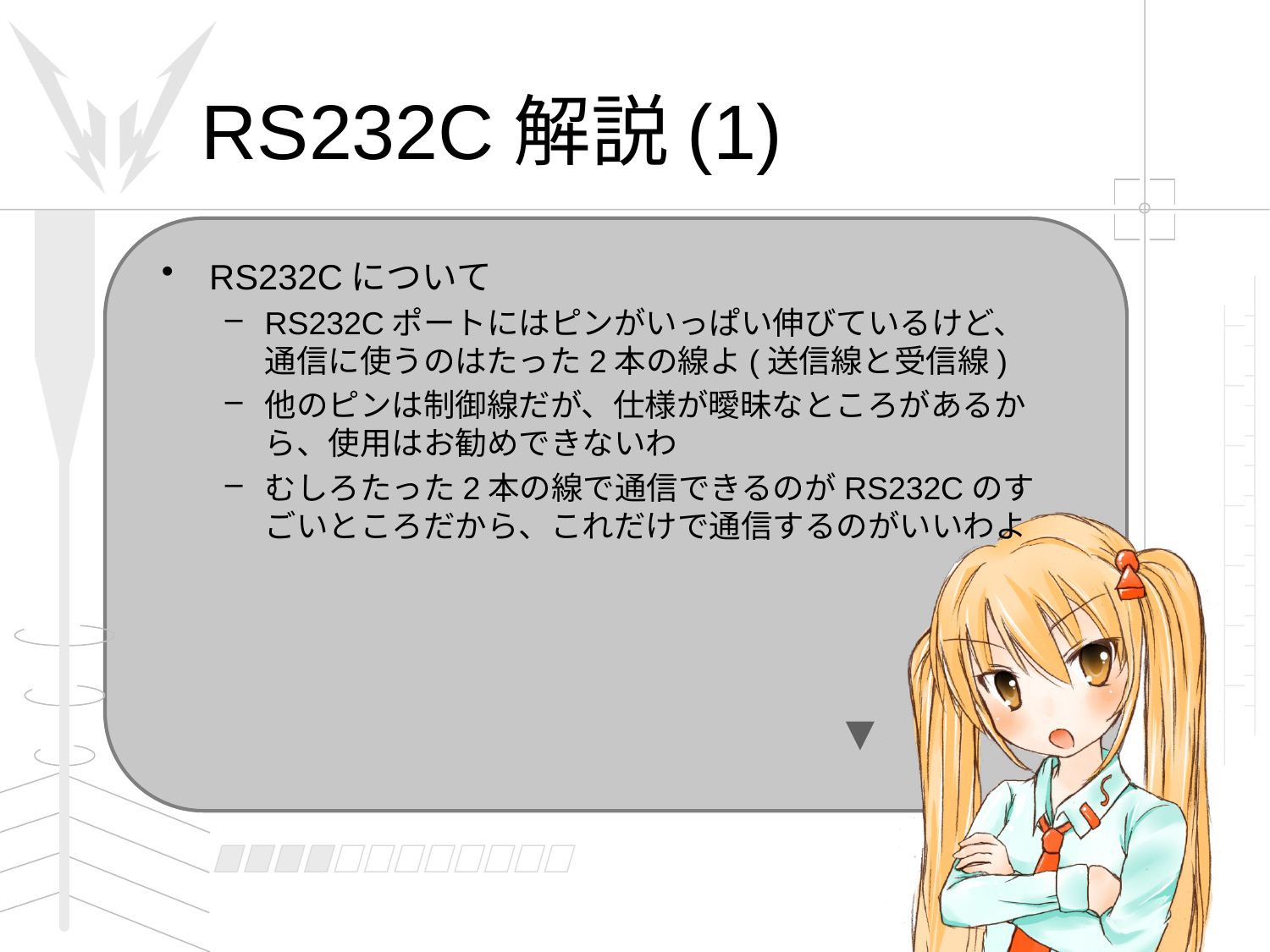

# RS232C解説(1)
RS232Cについて
RS232Cポートにはピンがいっぱい伸びているけど、通信に使うのはたった2本の線よ(送信線と受信線)
他のピンは制御線だが、仕様が曖昧なところがあるから、使用はお勧めできないわ
むしろたった2本の線で通信できるのがRS232Cのすごいところだから、これだけで通信するのがいいわよ